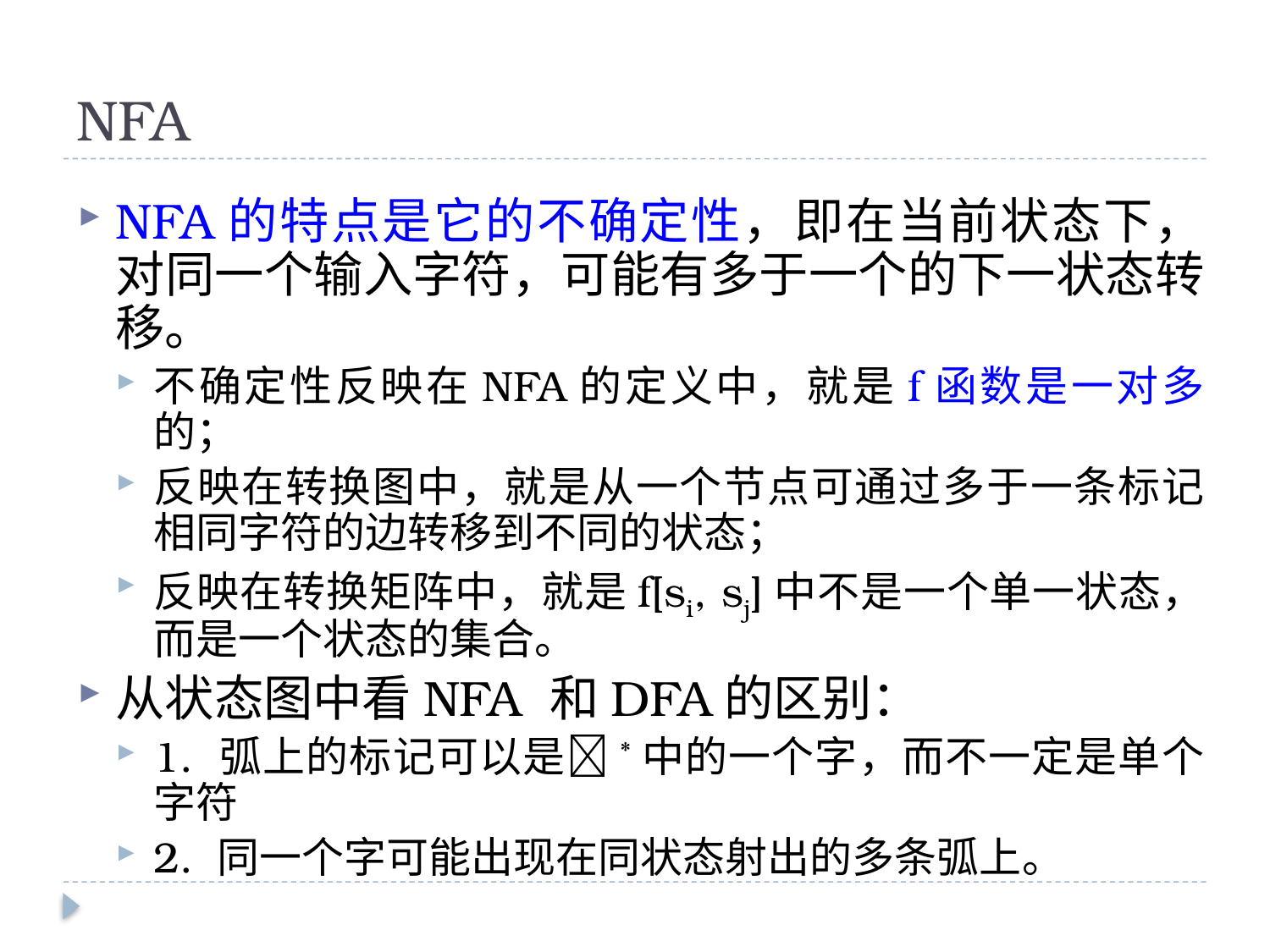

# NFA
NFA的特点是它的不确定性，即在当前状态下，对同一个输入字符，可能有多于一个的下一状态转移。
不确定性反映在NFA的定义中，就是f函数是一对多的；
反映在转换图中，就是从一个节点可通过多于一条标记相同字符的边转移到不同的状态；
反映在转换矩阵中，就是f[si, sj]中不是一个单一状态，而是一个状态的集合。
从状态图中看NFA 和DFA的区别：
1. 弧上的标记可以是Σ*中的一个字，而不一定是单个字符
2. 同一个字可能出现在同状态射出的多条弧上。